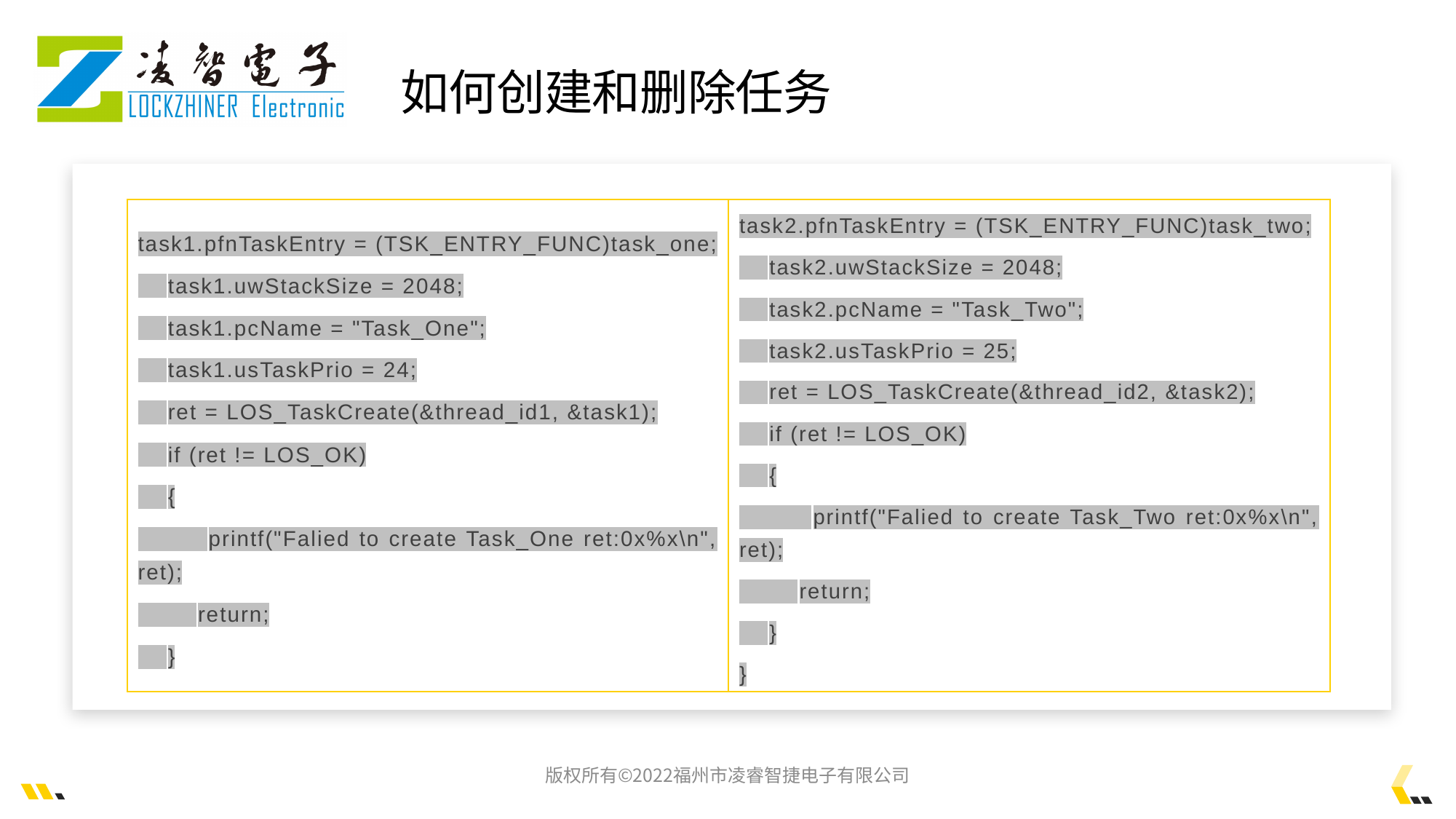

如何创建和删除任务

task1.pfnTaskEntry = (TSK_ENTRY_FUNC)task_one;
    task1.uwStackSize = 2048;
    task1.pcName = "Task_One";
    task1.usTaskPrio = 24;
    ret = LOS_TaskCreate(&thread_id1, &task1);
    if (ret != LOS_OK)
    {
        printf("Falied to create Task_One ret:0x%x\n", ret);
        return;
    }
task2.pfnTaskEntry = (TSK_ENTRY_FUNC)task_two;
    task2.uwStackSize = 2048;
    task2.pcName = "Task_Two";
    task2.usTaskPrio = 25;
    ret = LOS_TaskCreate(&thread_id2, &task2);
    if (ret != LOS_OK)
    {
        printf("Falied to create Task_Two ret:0x%x\n", ret);
        return;
    }
}
版权所有©2022福州市凌睿智捷电子有限公司
12